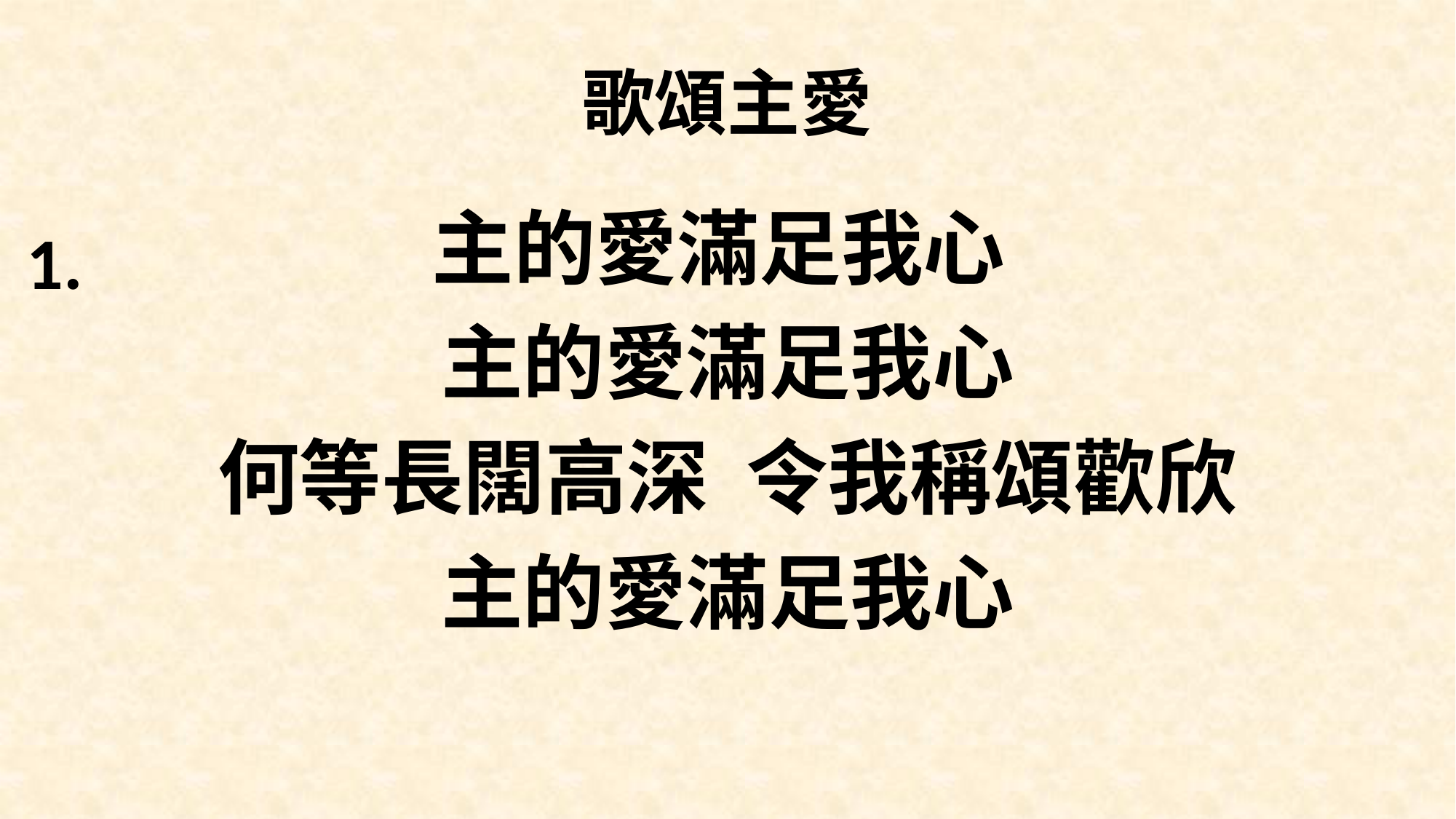

# 歌頌主愛
主的愛滿足我心
主的愛滿足我心
何等長闊高深  令我稱頌歡欣
主的愛滿足我心
1.